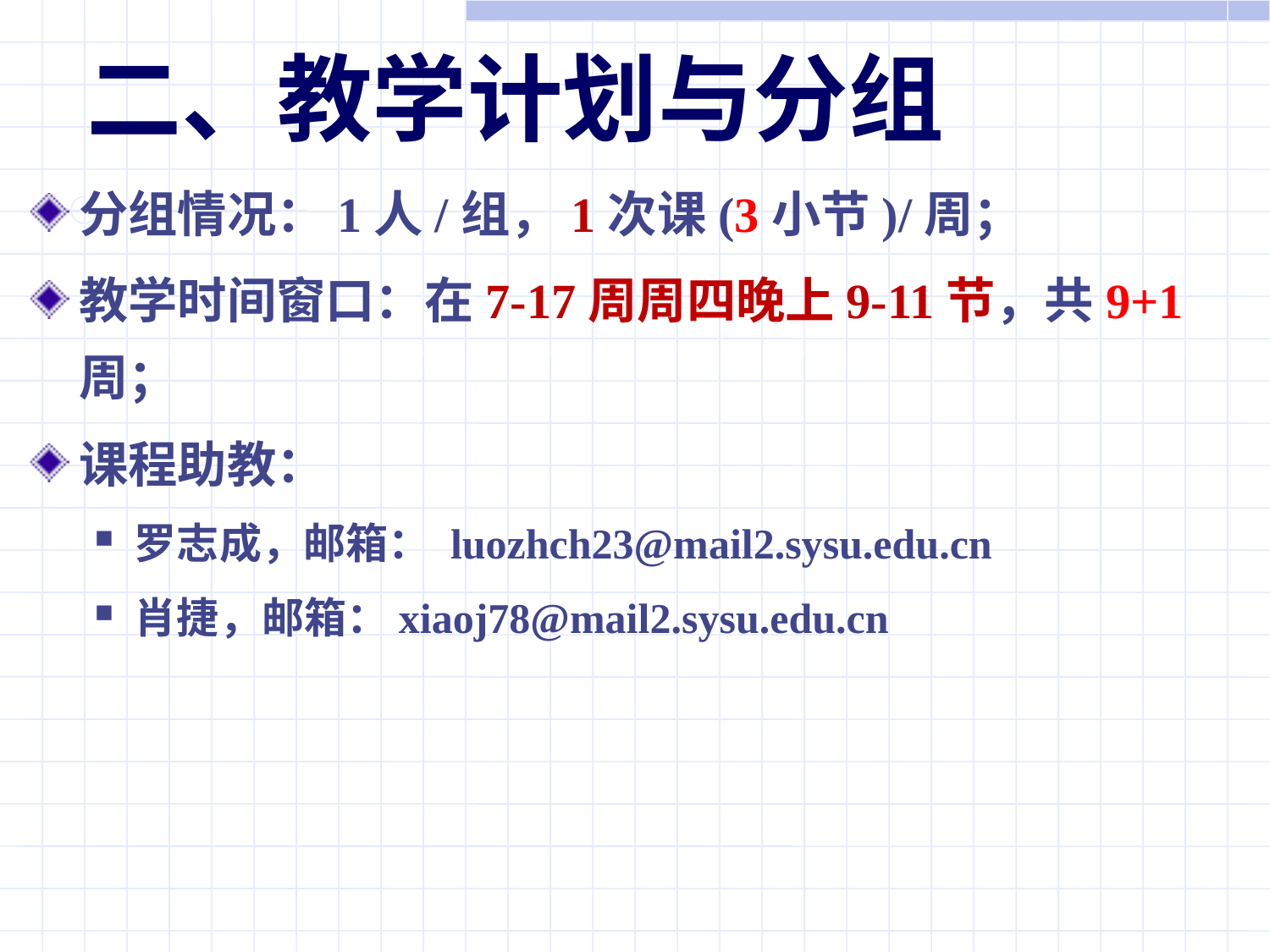

# 二、教学计划与分组
分组情况：1人/组，1次课(3小节)/周；
教学时间窗口：在7-17周周四晚上9-11节，共9+1周；
课程助教：
罗志成，邮箱： luozhch23@mail2.sysu.edu.cn
肖捷，邮箱：xiaoj78@mail2.sysu.edu.cn